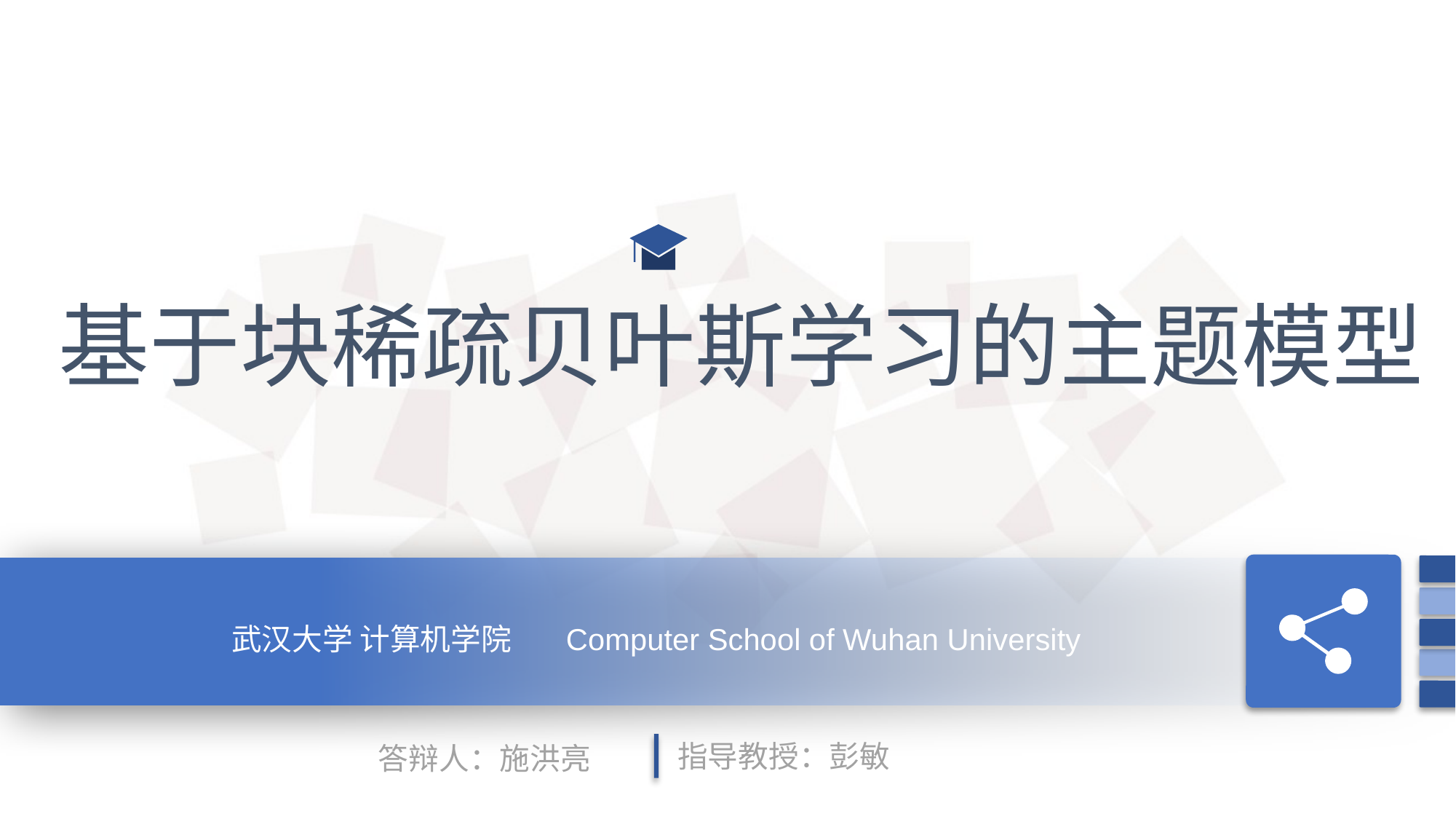

基于块稀疏贝叶斯学习的主题模型

武汉大学 计算机学院       Computer School of Wuhan University
指导教授：彭敏
答辩人：施洪亮